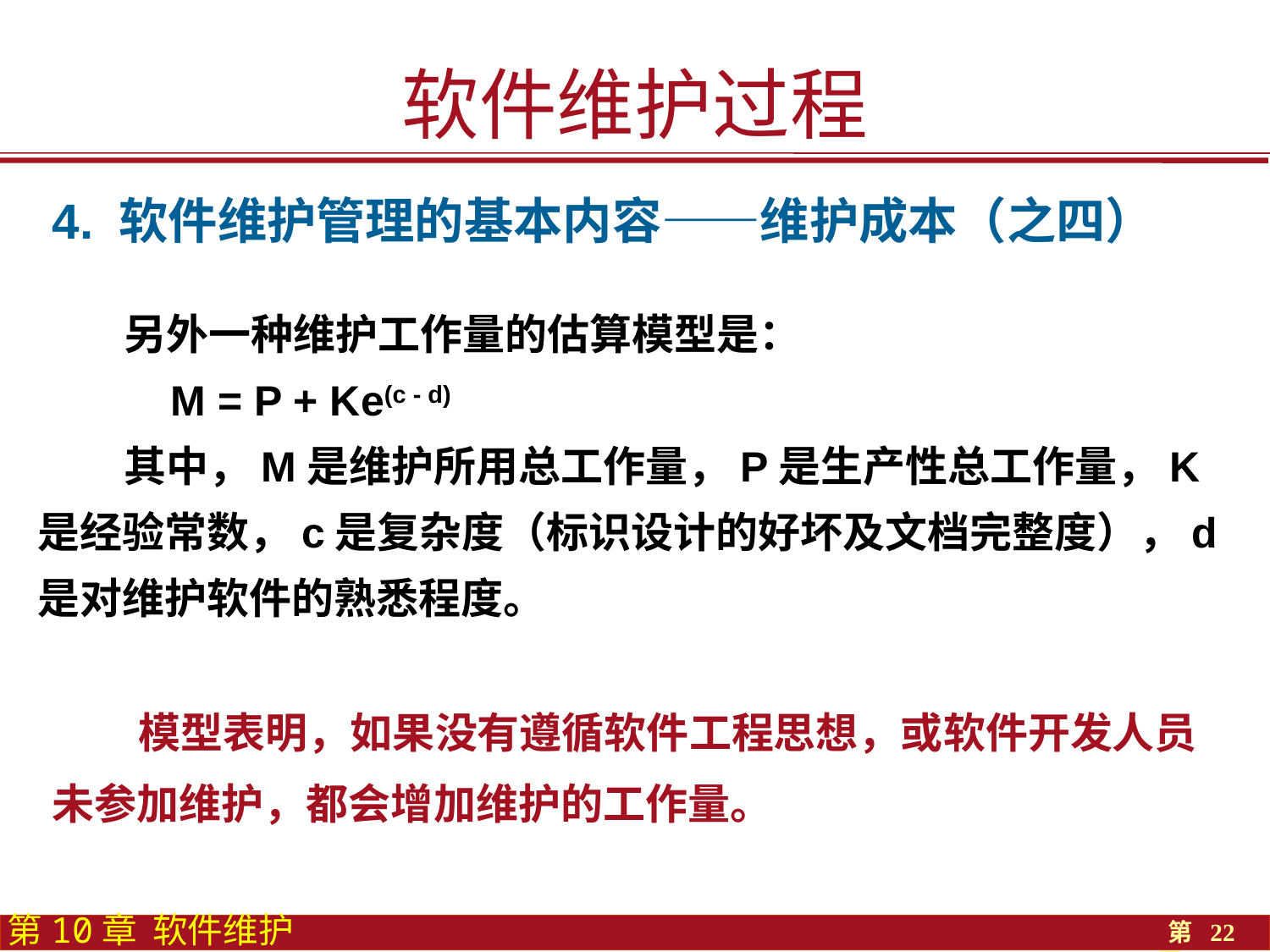

软件维护过程
4. 软件维护管理的基本内容——维护成本（之四）
    另外一种维护工作量的估算模型是：
        M = P + Ke(c - d)
    其中，M是维护所用总工作量，P是生产性总工作量，K是经验常数，c是复杂度（标识设计的好坏及文档完整度），d是对维护软件的熟悉程度。
        模型表明，如果没有遵循软件工程思想，或软件开发人员未参加维护，都会增加维护的工作量。